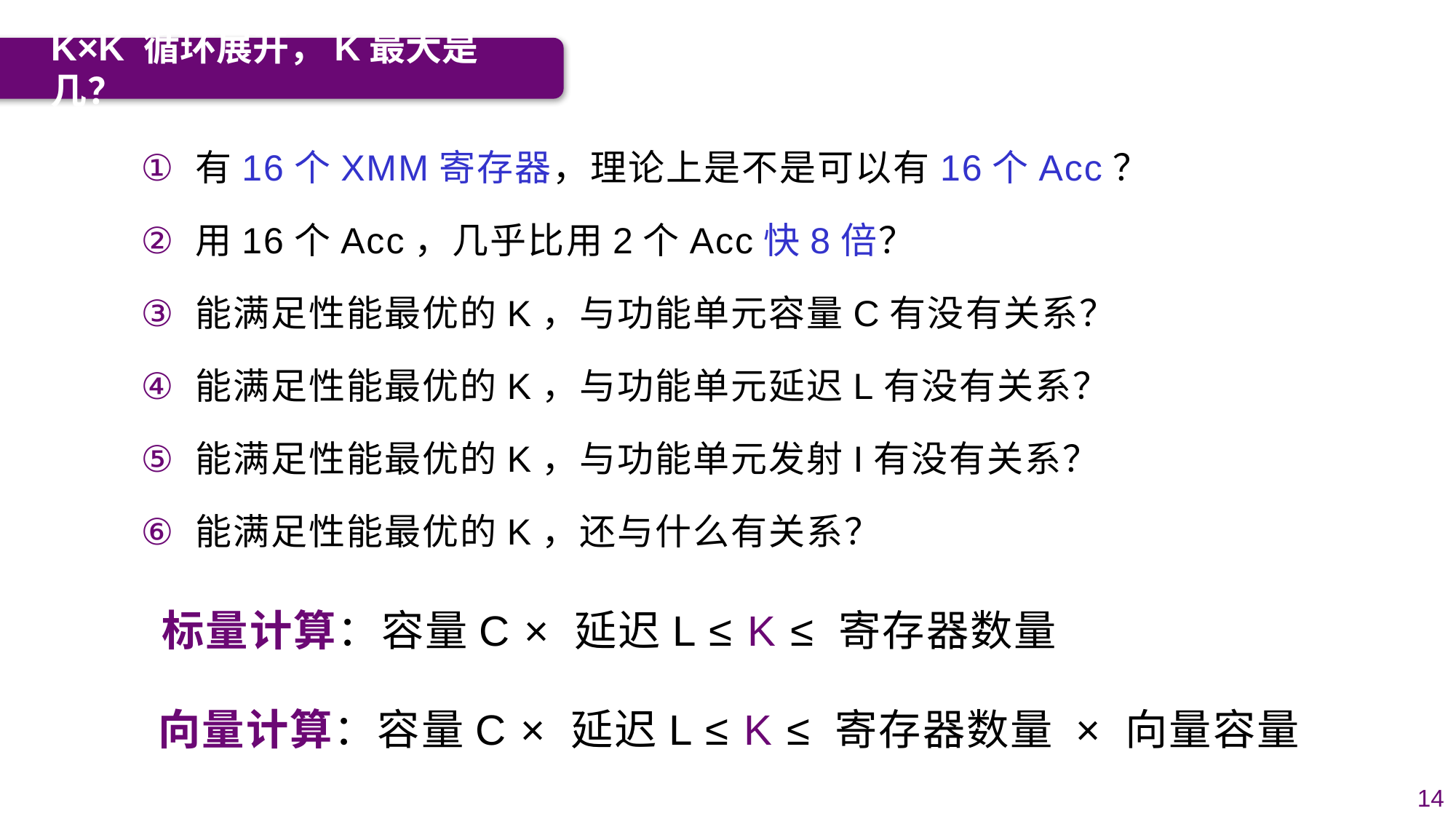

K×K 循环展开，K最大是几？
有16个XMM寄存器，理论上是不是可以有16个Acc？
用16个Acc，几乎比用2个Acc快8倍？
能满足性能最优的K，与功能单元容量C有没有关系？
能满足性能最优的K，与功能单元延迟L有没有关系？
能满足性能最优的K，与功能单元发射I有没有关系？
能满足性能最优的K，还与什么有关系？
标量计算：容量C × 延迟L ≤ K ≤ 寄存器数量
向量计算：容量C × 延迟L ≤ K ≤ 寄存器数量 × 向量容量
14